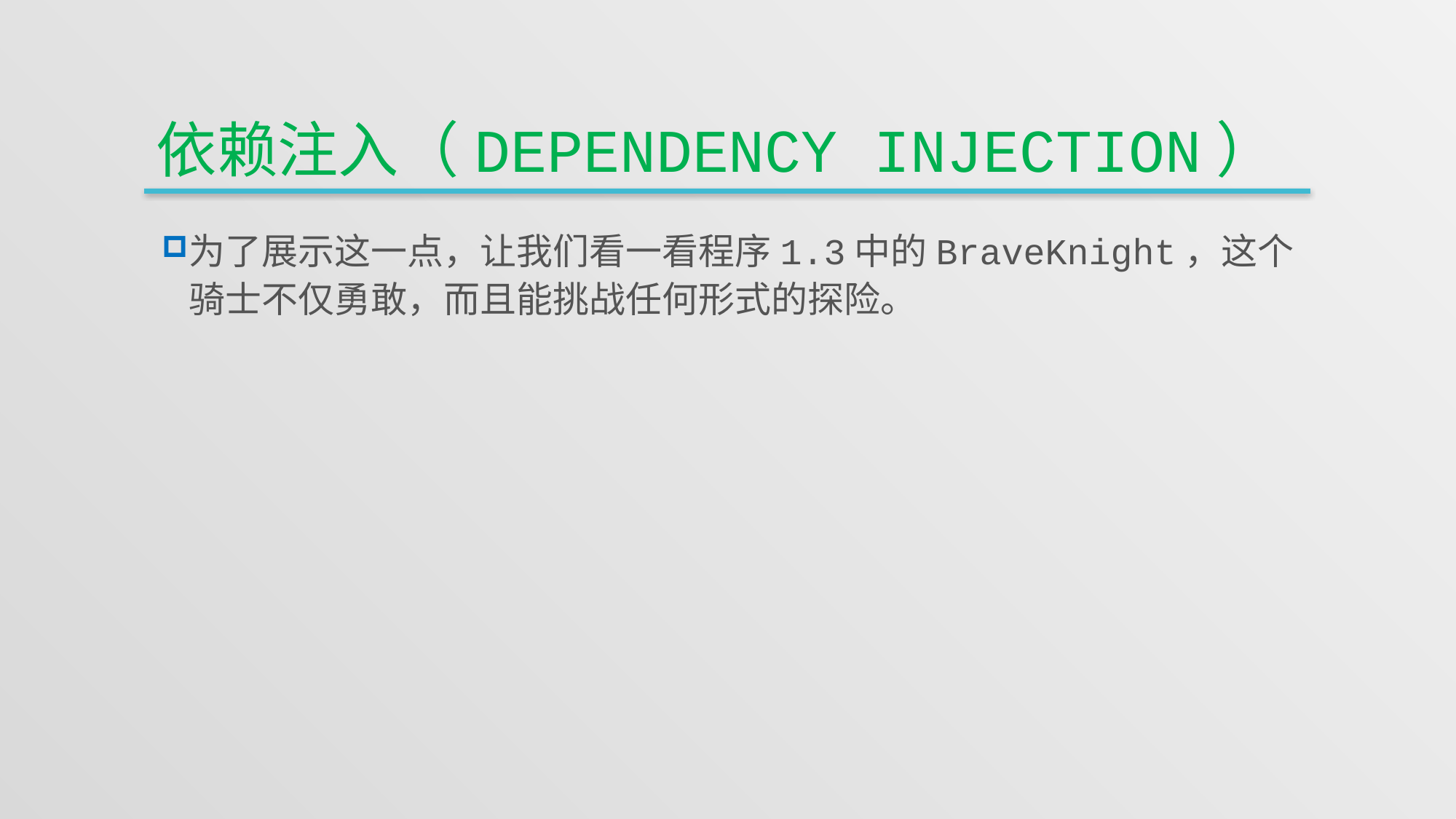

# 依赖注入（Dependency injection）
为了展示这一点，让我们看一看程序1.3中的BraveKnight，这个骑士不仅勇敢，而且能挑战任何形式的探险。